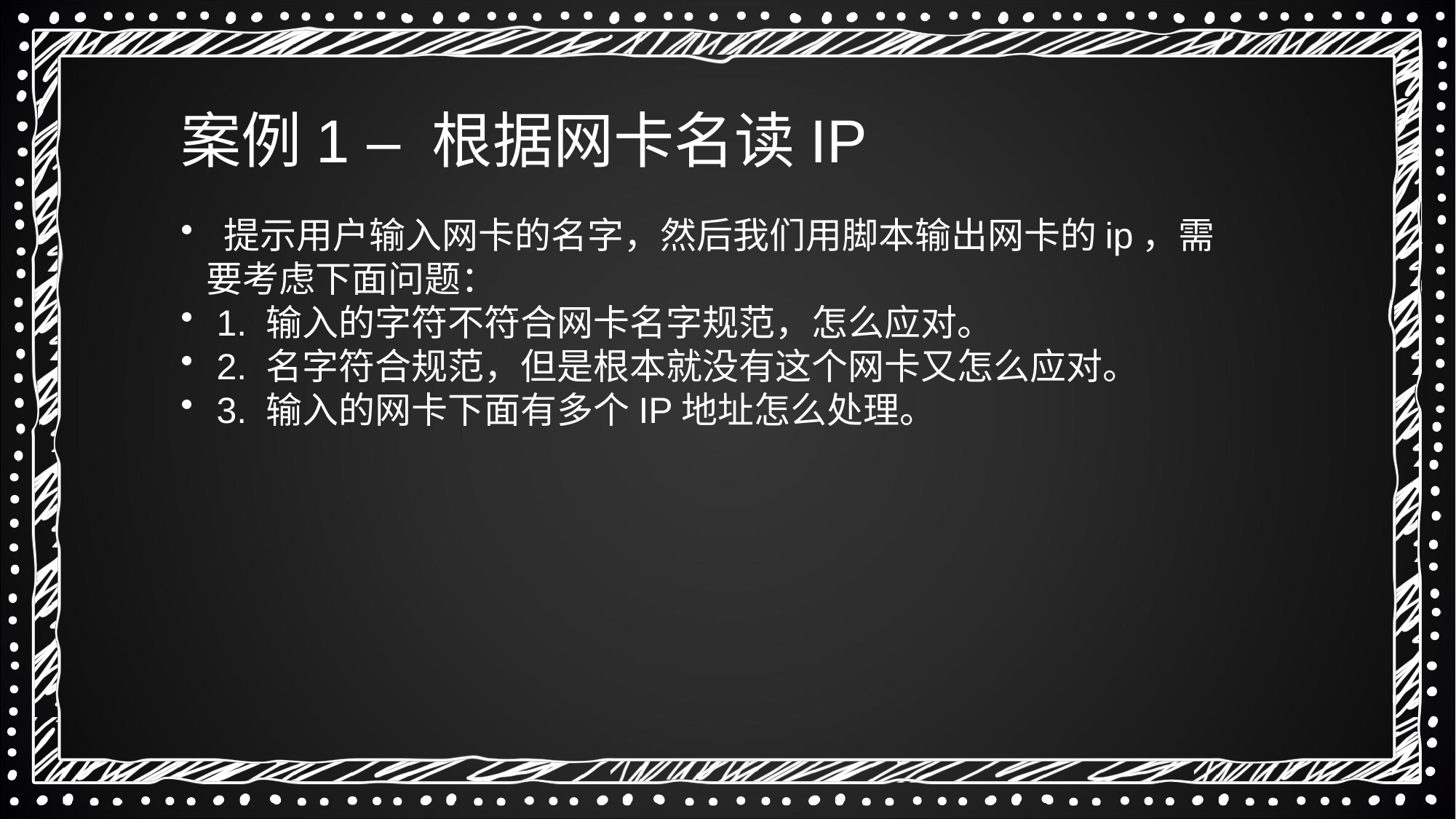

案例1 – 根据网卡名读IP
 提示用户输入网卡的名字，然后我们用脚本输出网卡的ip，需要考虑下面问题：
 1. 输入的字符不符合网卡名字规范，怎么应对。
 2. 名字符合规范，但是根本就没有这个网卡又怎么应对。
 3. 输入的网卡下面有多个IP地址怎么处理。